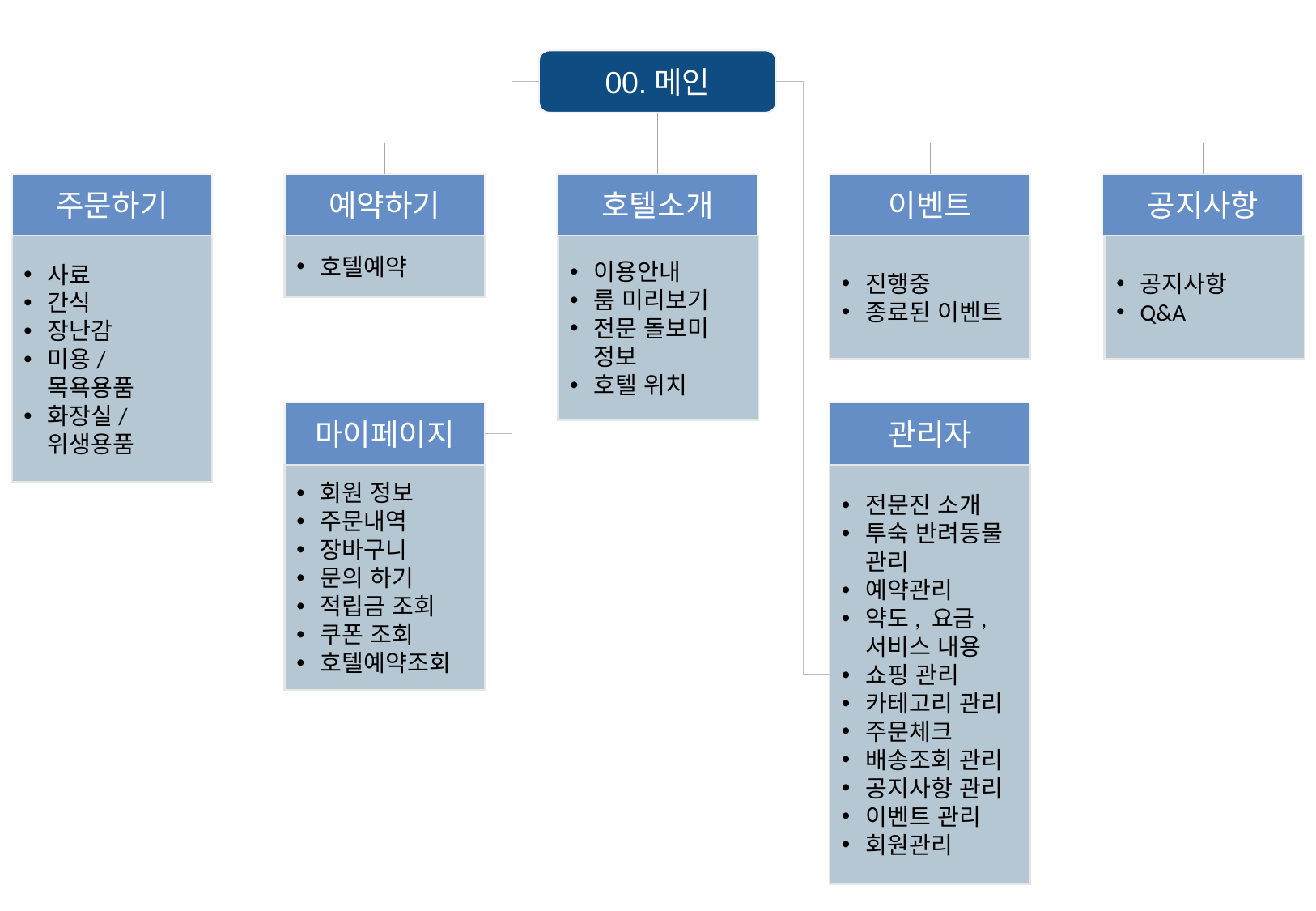

00.메인
주문하기
예약하기
호텔소개
이벤트
공지사항
사료
간식
장난감
미용/
목욕용품
화장실/
위생용품
호텔예약
이용안내
룸 미리보기
전문 돌보미 정보
호텔 위치
진행중
종료된 이벤트
공지사항
Q&A
마이페이지
관리자
회원 정보
주문내역
장바구니
문의 하기
적립금 조회
쿠폰 조회
호텔예약조회
전문진 소개
투숙 반려동물 관리
예약관리
약도, 요금, 서비스 내용
쇼핑 관리
카테고리 관리
주문체크
배송조회 관리
공지사항 관리
이벤트 관리
회원관리